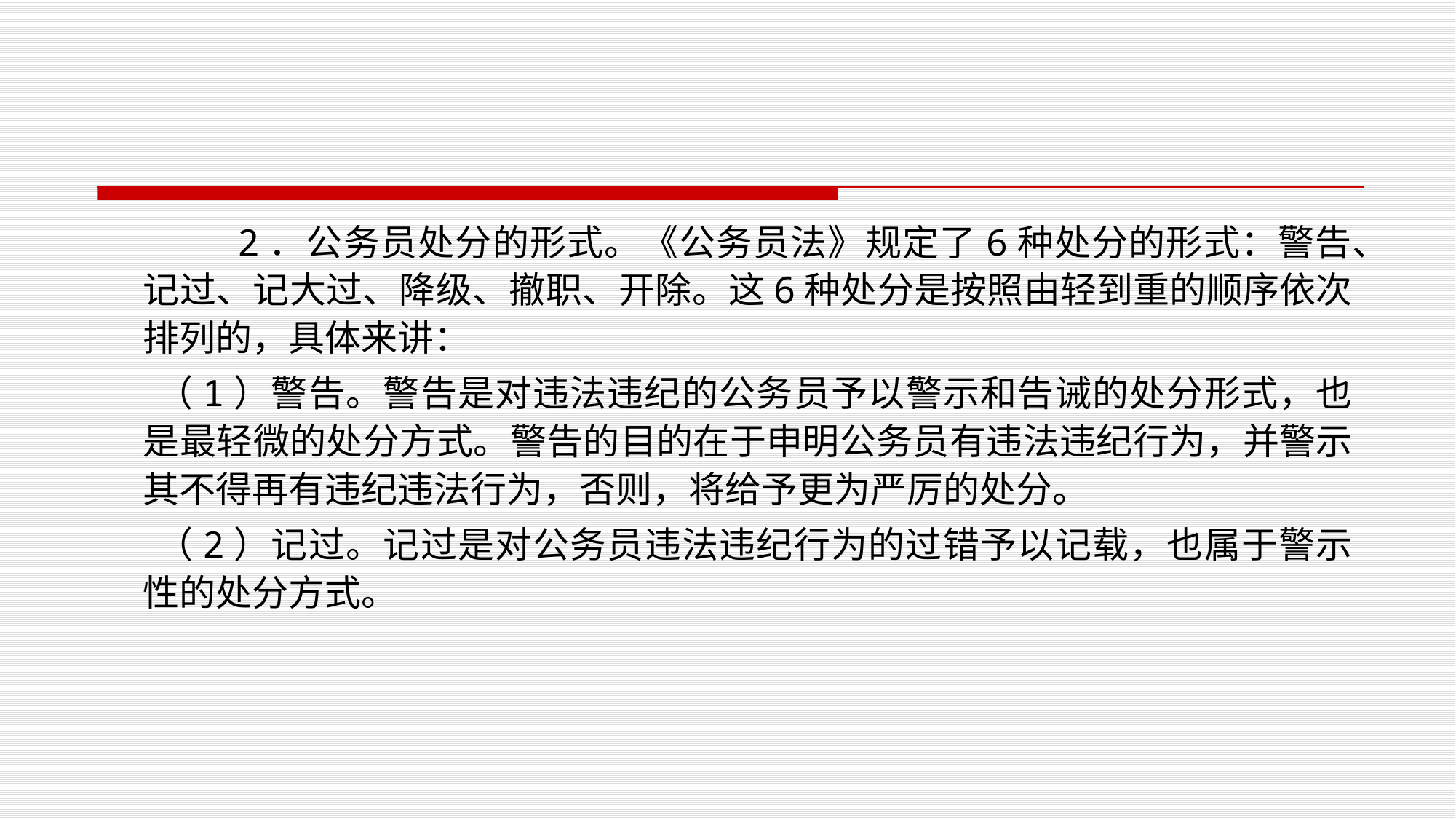

#
      2．公务员处分的形式。《公务员法》规定了6种处分的形式：警告、记过、记大过、降级、撤职、开除。这6种处分是按照由轻到重的顺序依次排列的，具体来讲：
     （1）警告。警告是对违法违纪的公务员予以警示和告诫的处分形式，也是最轻微的处分方式。警告的目的在于申明公务员有违法违纪行为，并警示其不得再有违纪违法行为，否则，将给予更为严厉的处分。
     （2）记过。记过是对公务员违法违纪行为的过错予以记载，也属于警示性的处分方式。